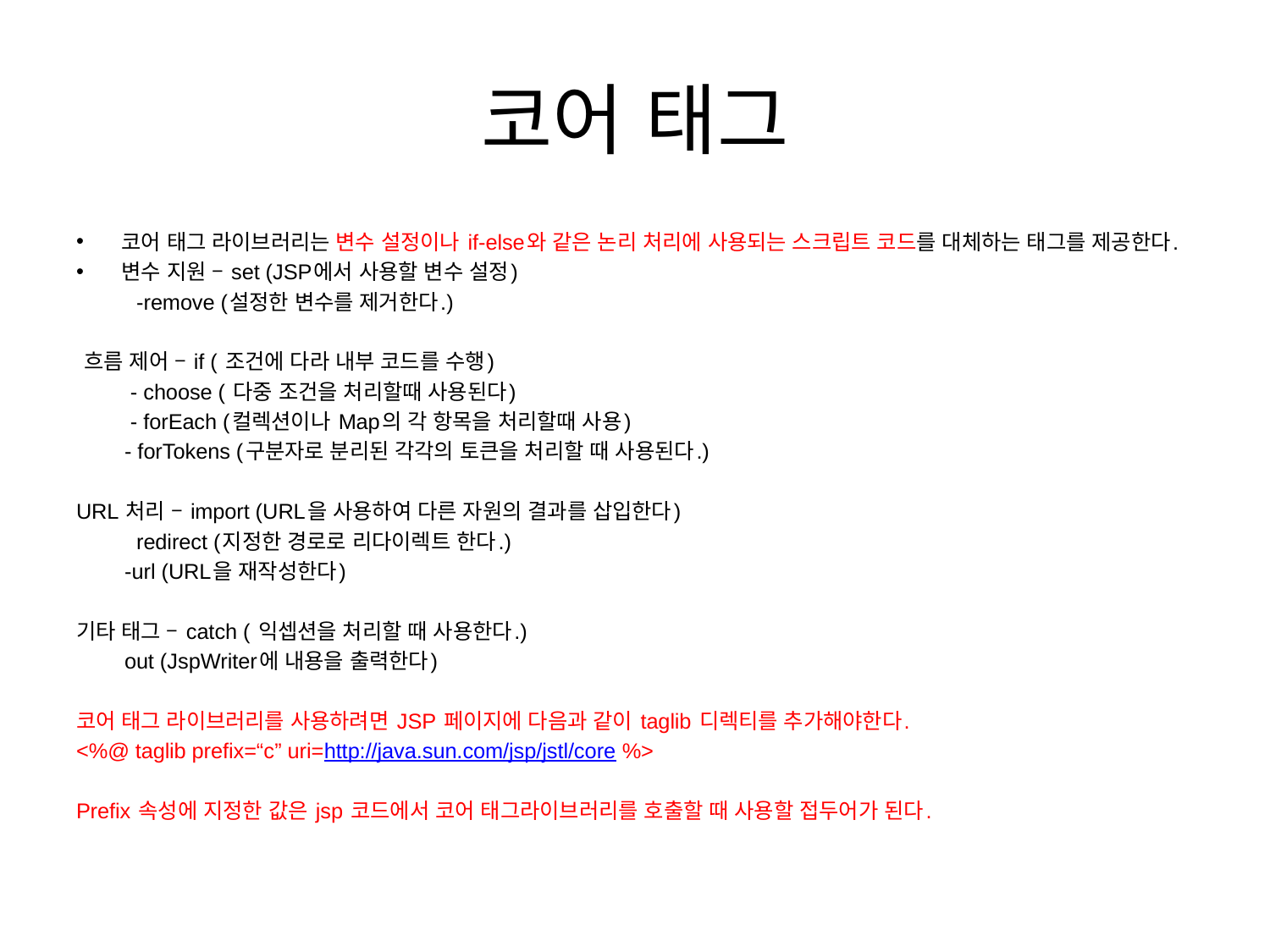

# 코어 태그
코어 태그 라이브러리는 변수 설정이나 if-else와 같은 논리 처리에 사용되는 스크립트 코드를 대체하는 태그를 제공한다.
변수 지원 – set (JSP에서 사용할 변수 설정)
		  -remove (설정한 변수를 제거한다.)

 흐름 제어 – if ( 조건에 다라 내부 코드를 수행)
		 - choose ( 다중 조건을 처리할때 사용된다)
		 - forEach (컬렉션이나 Map의 각 항목을 처리할때 사용)
		- forTokens (구분자로 분리된 각각의 토큰을 처리할 때 사용된다.)

URL 처리 – import (URL을 사용하여 다른 자원의 결과를 삽입한다)
	  redirect (지정한 경로로 리다이렉트 한다.)
	-url (URL을 재작성한다)

기타 태그 – catch ( 익셉션을 처리할 때 사용한다.)
	out (JspWriter에 내용을 출력한다)

코어 태그 라이브러리를 사용하려면 JSP 페이지에 다음과 같이 taglib 디렉티를 추가해야한다.
<%@ taglib prefix=“c” uri=http://java.sun.com/jsp/jstl/core %>

Prefix 속성에 지정한 값은 jsp 코드에서 코어 태그라이브러리를 호출할 때 사용할 접두어가 된다.